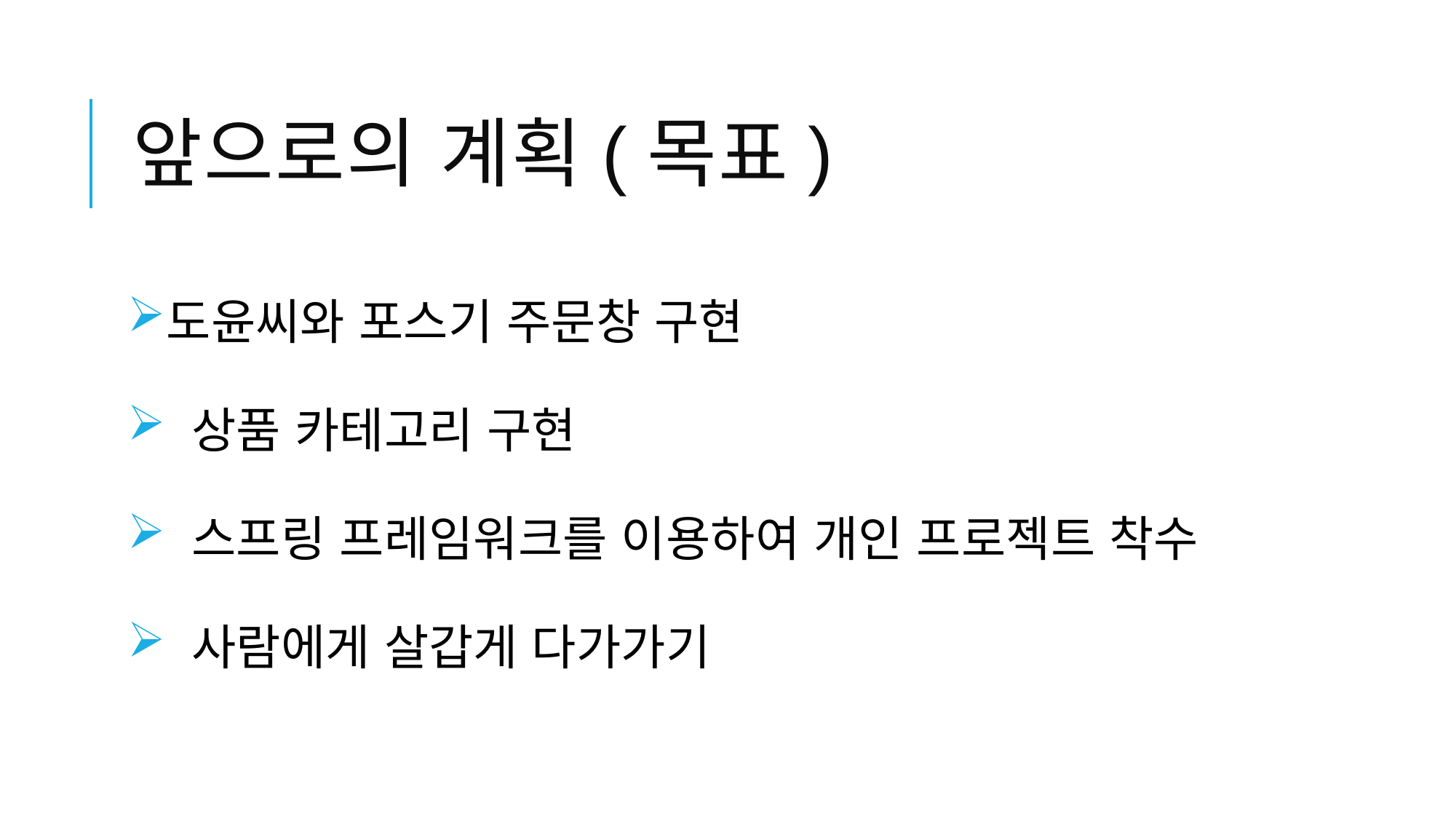

# 앞으로의 계획(목표)
도윤씨와 포스기 주문창 구현
 상품 카테고리 구현
 스프링 프레임워크를 이용하여 개인 프로젝트 착수
 사람에게 살갑게 다가가기